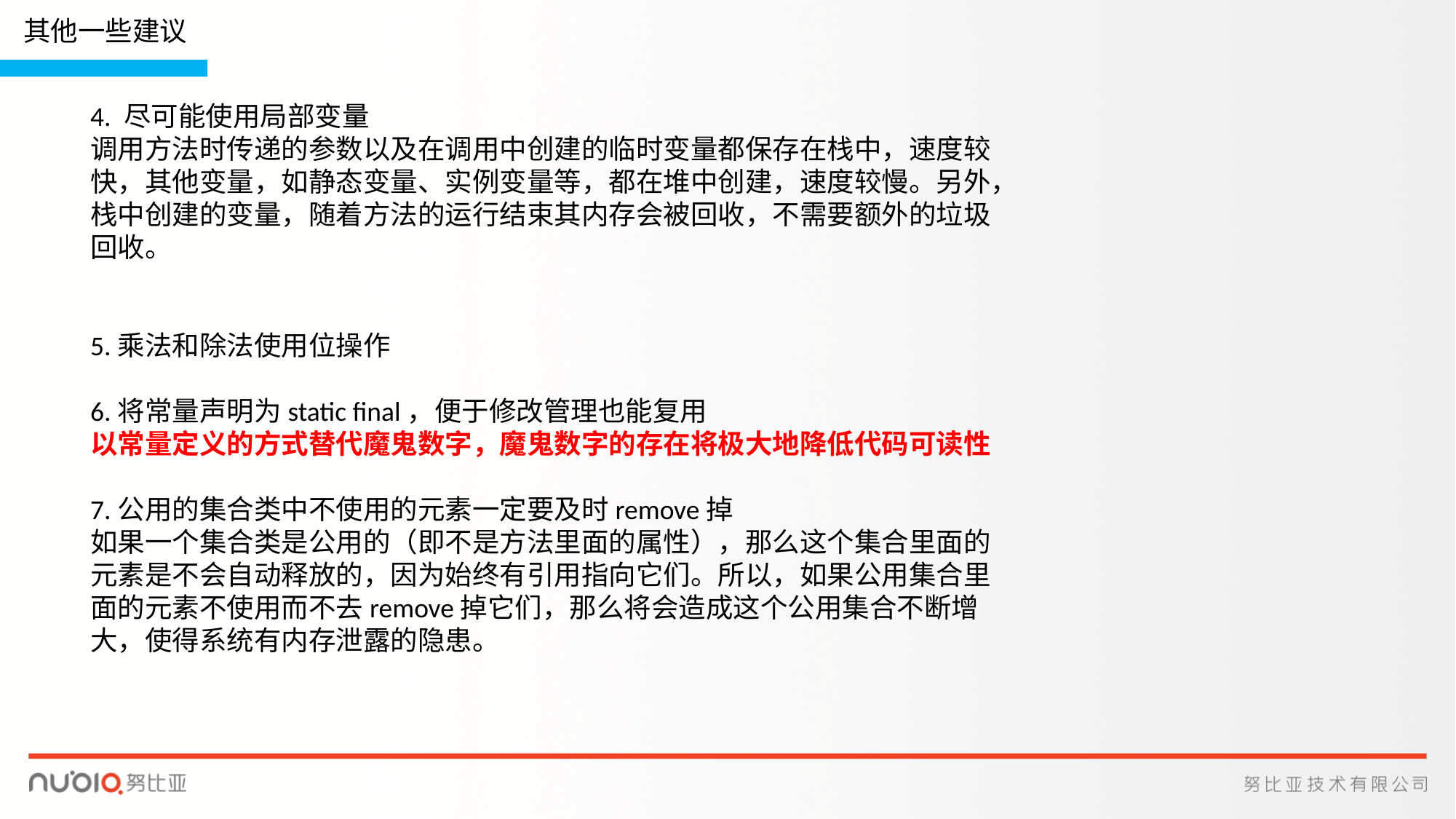

其他一些建议

4. 尽可能使用局部变量
调用方法时传递的参数以及在调用中创建的临时变量都保存在栈中，速度较快，其他变量，如静态变量、实例变量等，都在堆中创建，速度较慢。另外，栈中创建的变量，随着方法的运行结束其内存会被回收，不需要额外的垃圾回收。

5.乘法和除法使用位操作

6.将常量声明为static final，便于修改管理也能复用
以常量定义的方式替代魔鬼数字，魔鬼数字的存在将极大地降低代码可读性

7.公用的集合类中不使用的元素一定要及时remove掉
如果一个集合类是公用的（即不是方法里面的属性），那么这个集合里面的元素是不会自动释放的，因为始终有引用指向它们。所以，如果公用集合里面的元素不使用而不去remove掉它们，那么将会造成这个公用集合不断增大，使得系统有内存泄露的隐患。